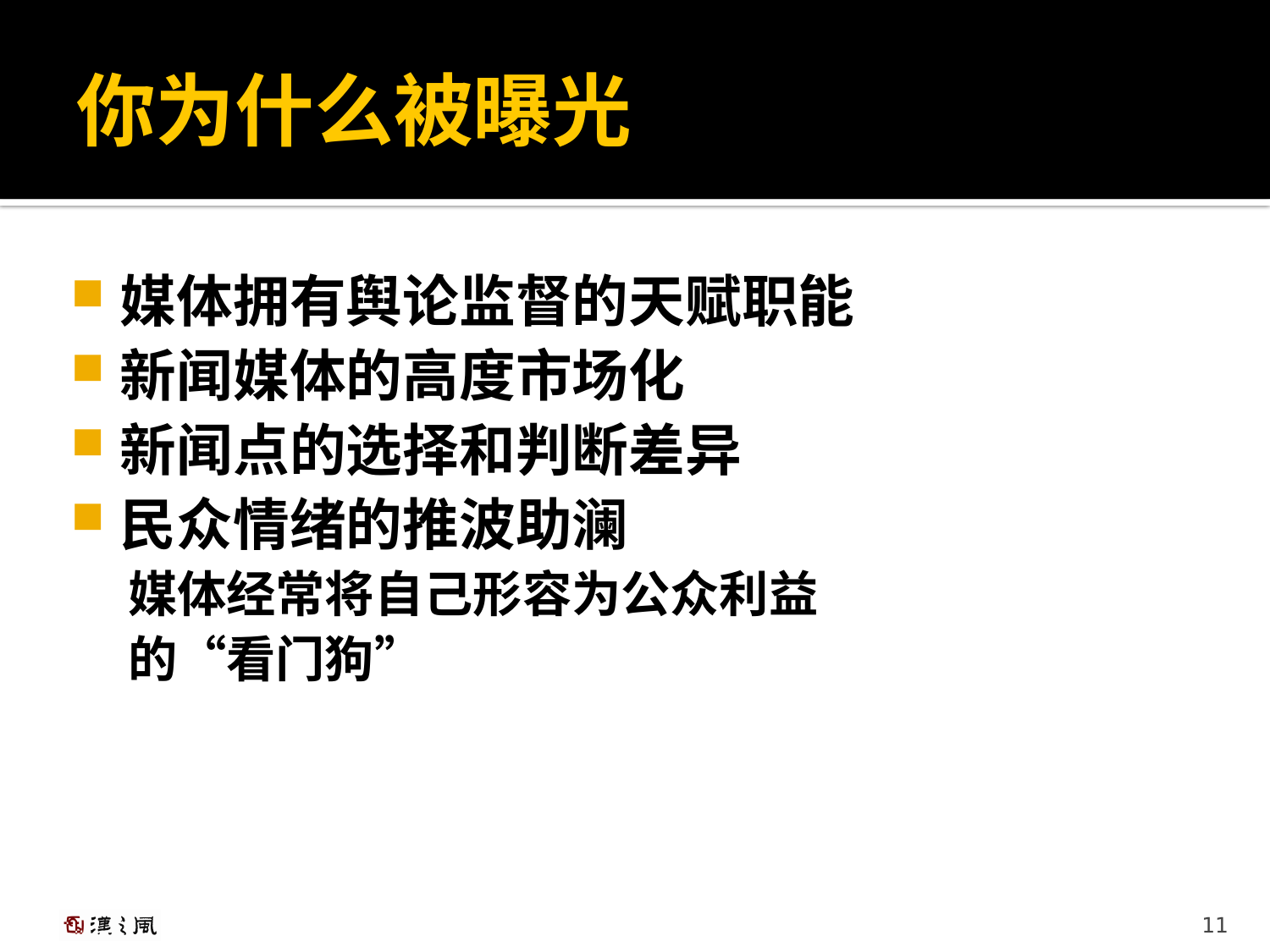

# 你为什么被曝光
媒体拥有舆论监督的天赋职能
新闻媒体的高度市场化
新闻点的选择和判断差异
民众情绪的推波助澜
    媒体经常将自己形容为公众利益
    的“看门狗”

11